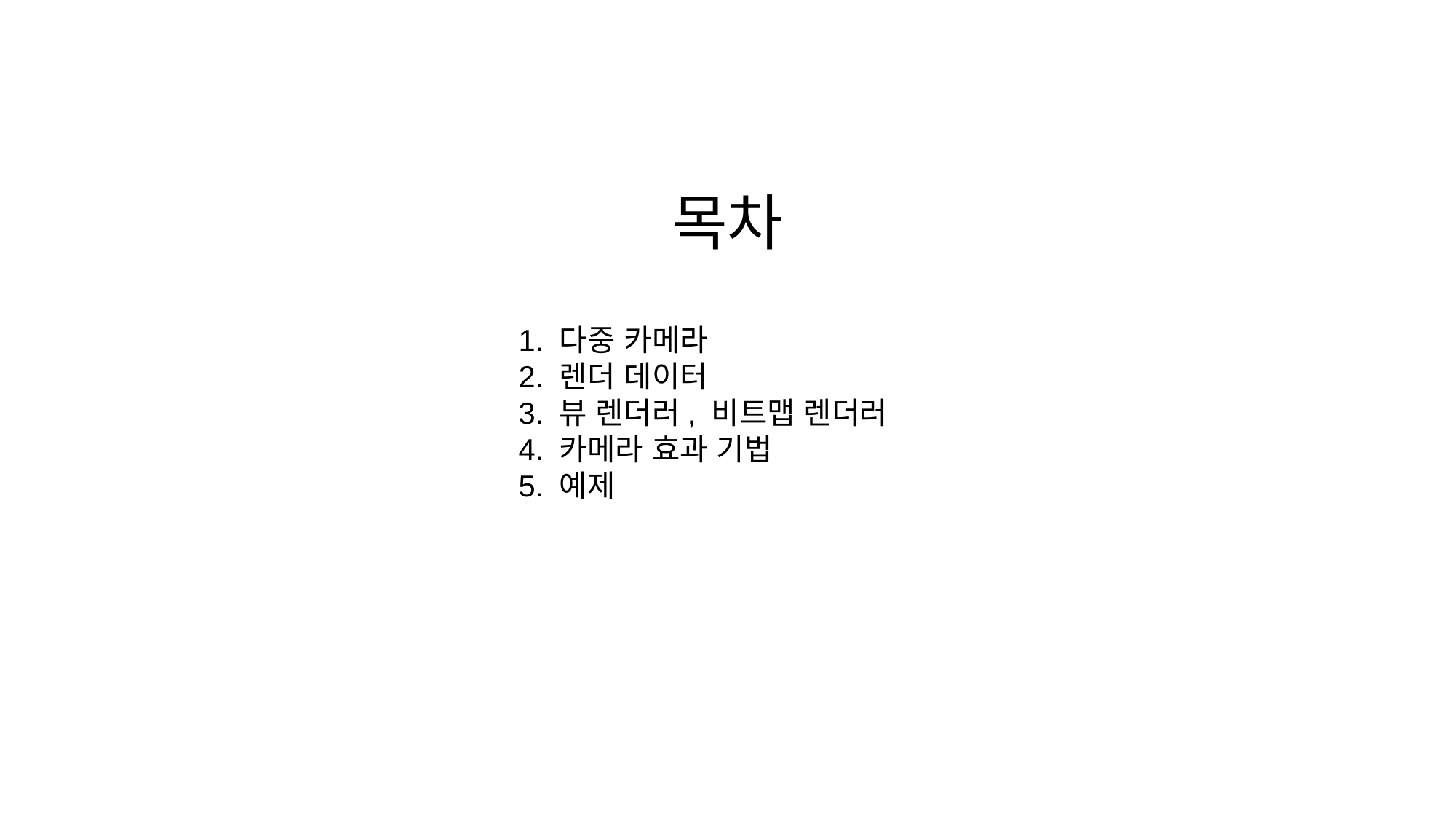

목차
1. 다중 카메라
2. 렌더 데이터
3. 뷰 렌더러, 비트맵 렌더러
4. 카메라 효과 기법
5. 예제